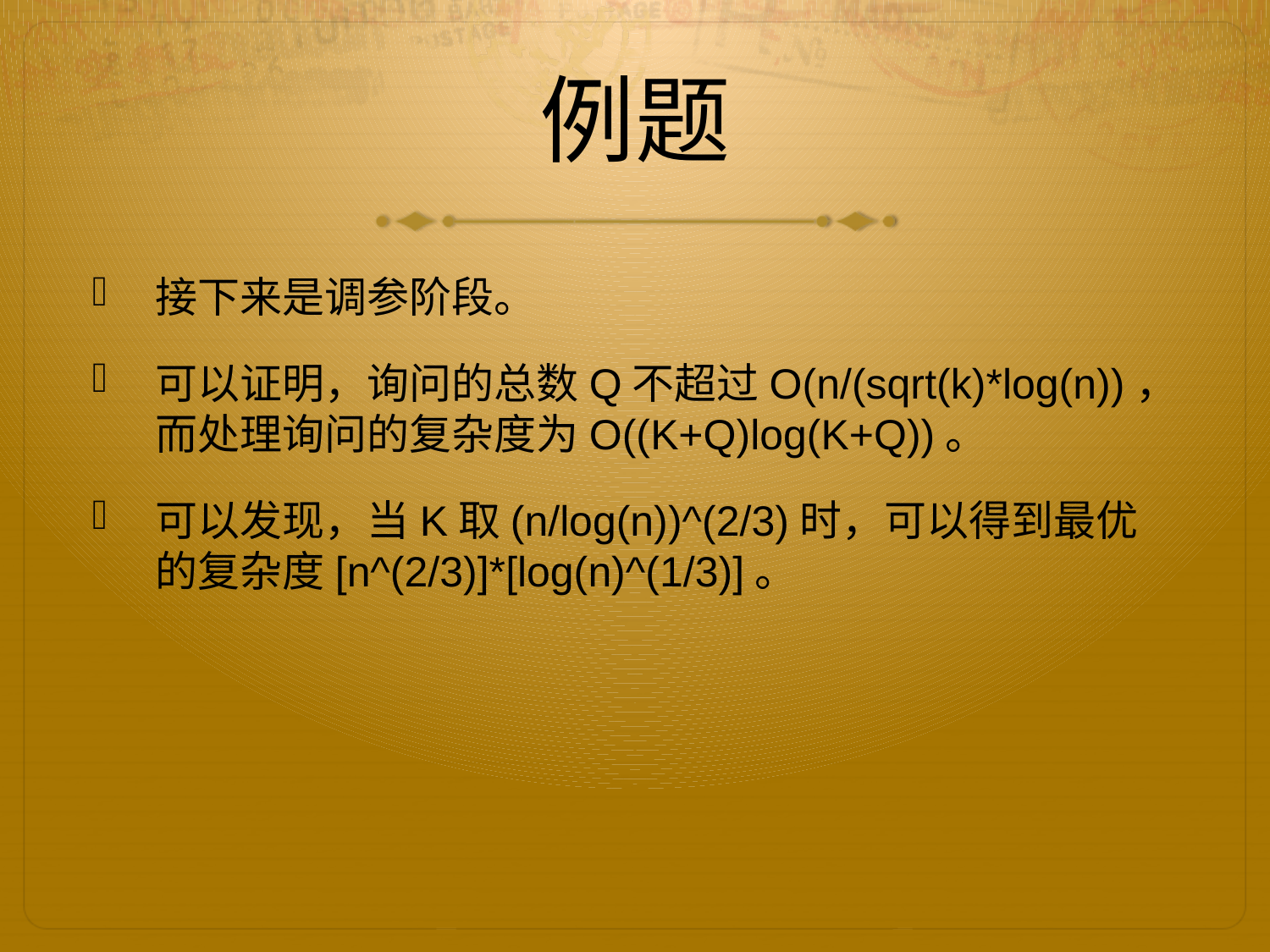

# 例题
接下来是调参阶段。
可以证明，询问的总数Q不超过O(n/(sqrt(k)*log(n))，而处理询问的复杂度为O((K+Q)log(K+Q))。
可以发现，当K取(n/log(n))^(2/3)时，可以得到最优的复杂度[n^(2/3)]*[log(n)^(1/3)]。